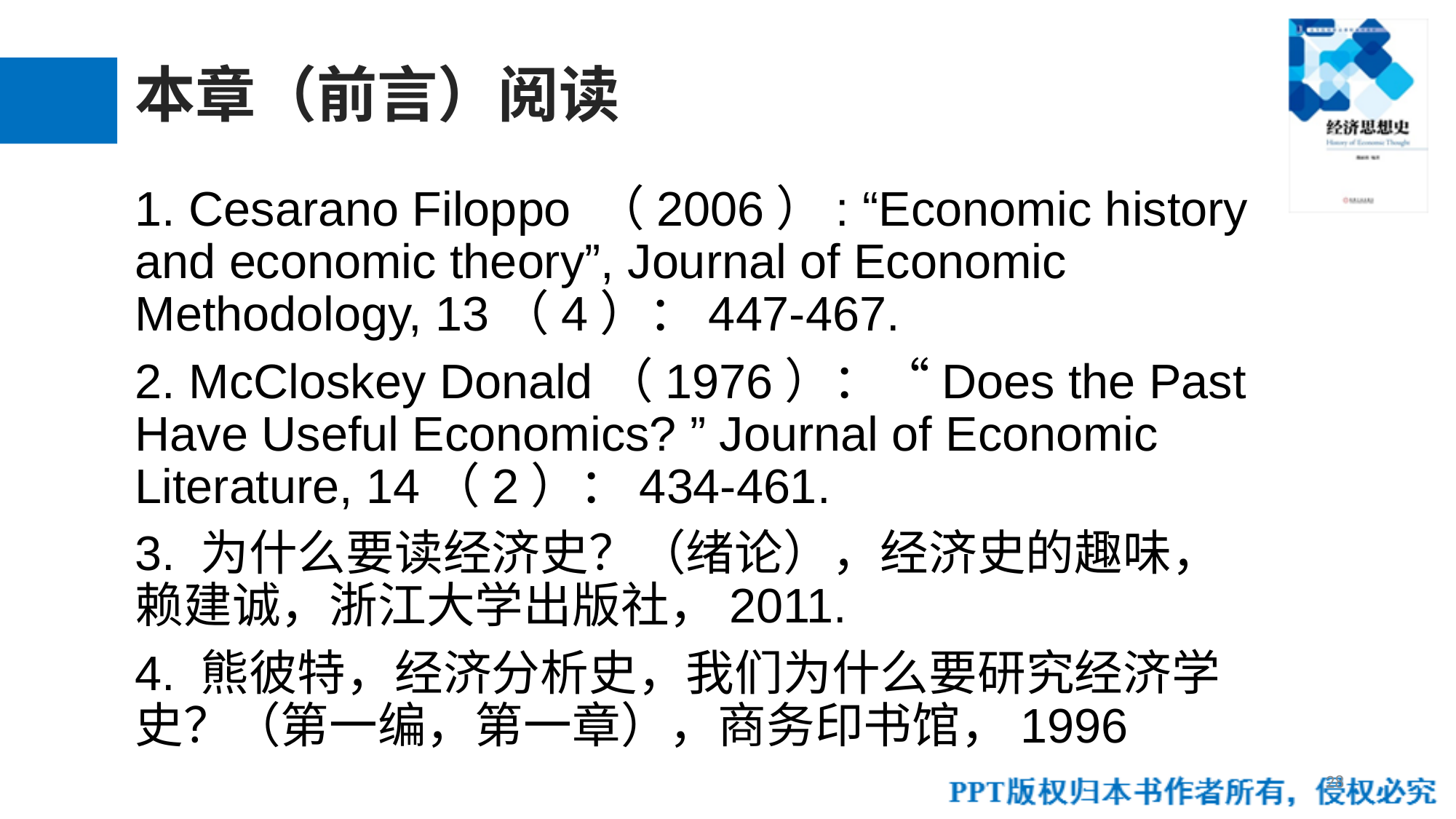

# 本章（前言）阅读

1. Cesarano Filoppo （2006）: “Economic history and economic theory”, Journal of Economic Methodology, 13（4）：447-467.
2. McCloskey Donald（1976）：“Does the Past Have Useful Economics? ” Journal of Economic Literature, 14（2）：434-461.
3. 为什么要读经济史？（绪论），经济史的趣味，赖建诚，浙江大学出版社，2011.
4. 熊彼特，经济分析史，我们为什么要研究经济学史？（第一编，第一章），商务印书馆，1996

28